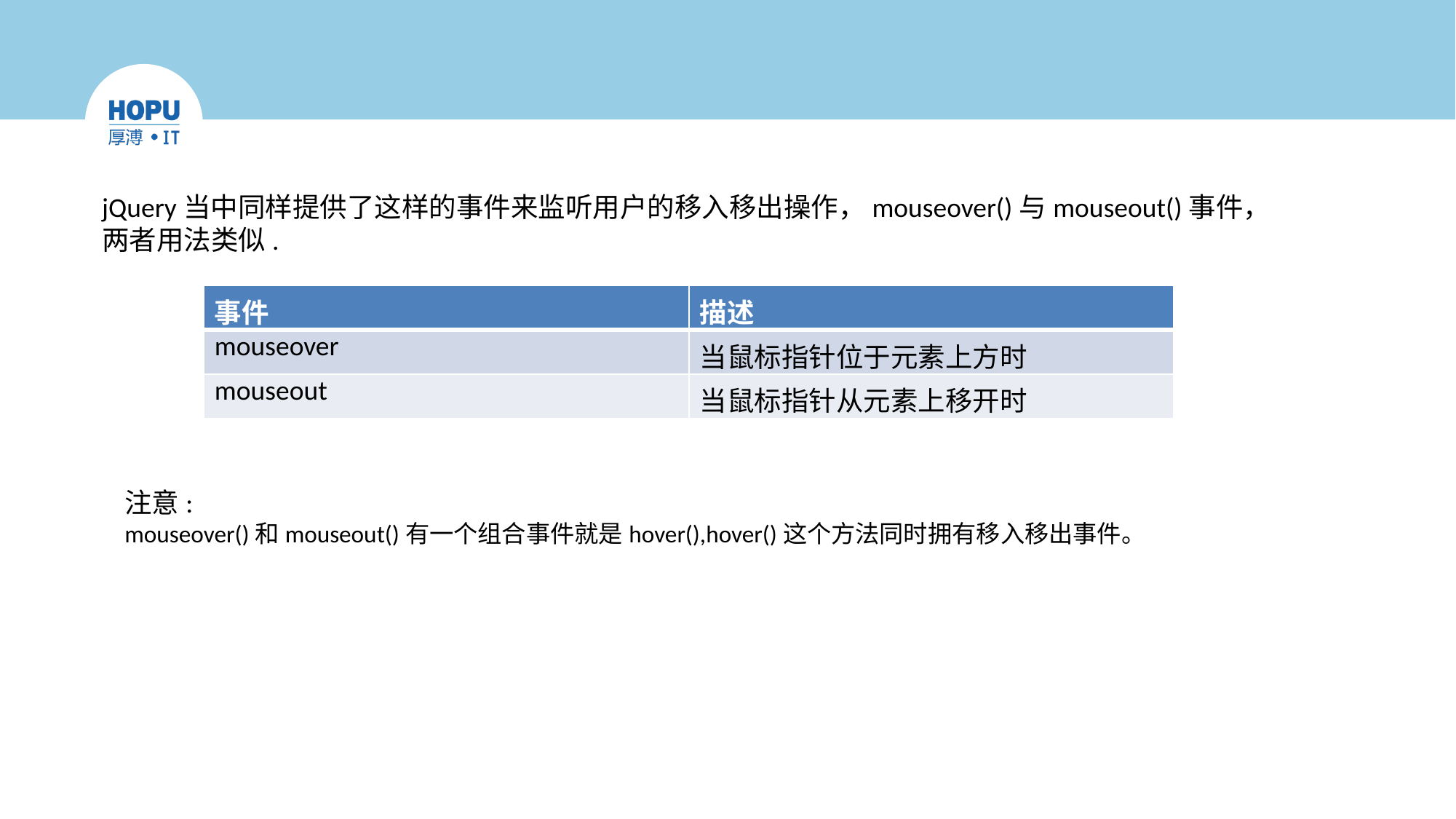

#
jQuery当中同样提供了这样的事件来监听用户的移入移出操作，mouseover()与mouseout()事件，两者用法类似.
| 事件 | 描述 |
| --- | --- |
| mouseover | 当鼠标指针位于元素上方时 |
| mouseout | 当鼠标指针从元素上移开时 |

注意:
mouseover()和mouseout()有一个组合事件就是hover(),hover()这个方法同时拥有移入移出事件。